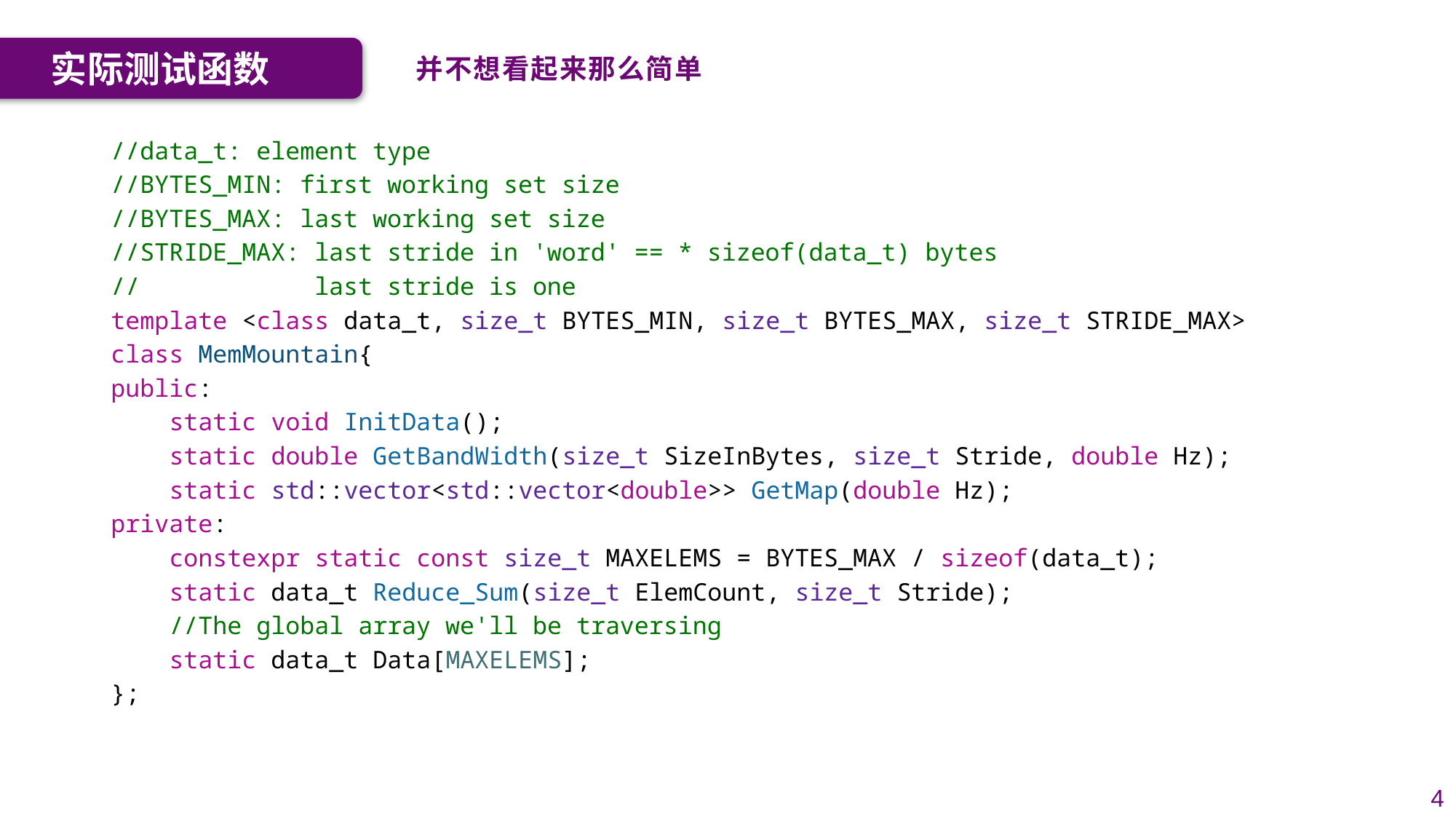

实际测试函数
并不想看起来那么简单
//data_t: element type
//BYTES_MIN: first working set size
//BYTES_MAX: last working set size
//STRIDE_MAX: last stride in 'word' == * sizeof(data_t) bytes
//            last stride is one
template <class data_t, size_t BYTES_MIN, size_t BYTES_MAX, size_t STRIDE_MAX>
class MemMountain{
public:
    static void InitData();
    static double GetBandWidth(size_t SizeInBytes, size_t Stride, double Hz);
    static std::vector<std::vector<double>> GetMap(double Hz);
private:
    constexpr static const size_t MAXELEMS = BYTES_MAX / sizeof(data_t);
    static data_t Reduce_Sum(size_t ElemCount, size_t Stride);
    //The global array we'll be traversing
    static data_t Data[MAXELEMS];
};
4